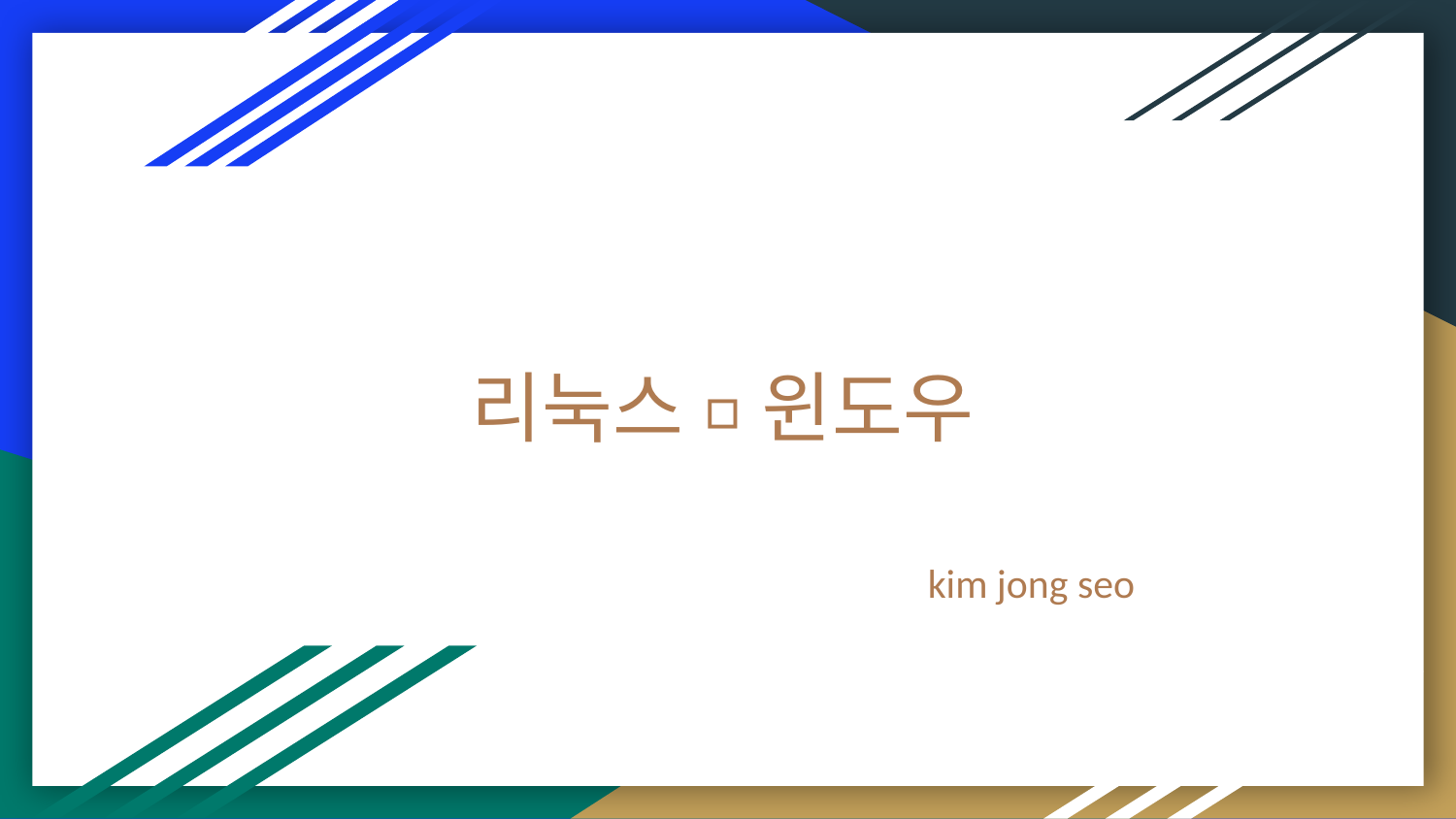

# 리눅스 ◽ 윈도우
kim jong seo